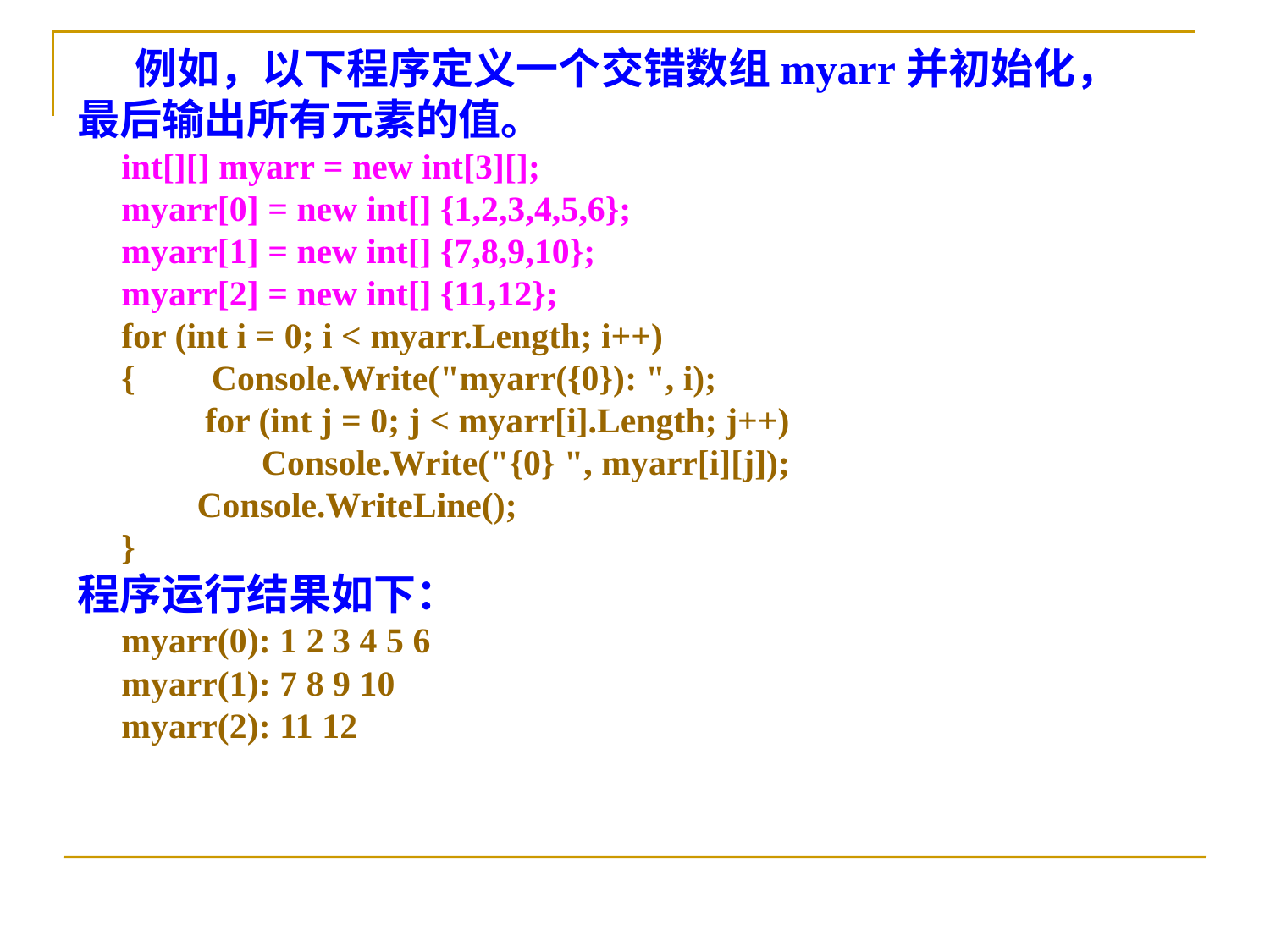

例如，以下程序定义一个交错数组myarr并初始化，最后输出所有元素的值。
　int[][] myarr = new int[3][];
　myarr[0] = new int[] {1,2,3,4,5,6};
　myarr[1] = new int[] {7,8,9,10};
　myarr[2] = new int[] {11,12};
　for (int i = 0; i < myarr.Length; i++)
　{　   Console.Write("myarr({0}): ", i);
     　　for (int j = 0; j < myarr[i].Length; j++)
          　　  Console.Write("{0} ", myarr[i][j]);
　　     Console.WriteLine();
　}
程序运行结果如下：
　myarr(0): 1 2 3 4 5 6
　myarr(1): 7 8 9 10
　myarr(2): 11 12